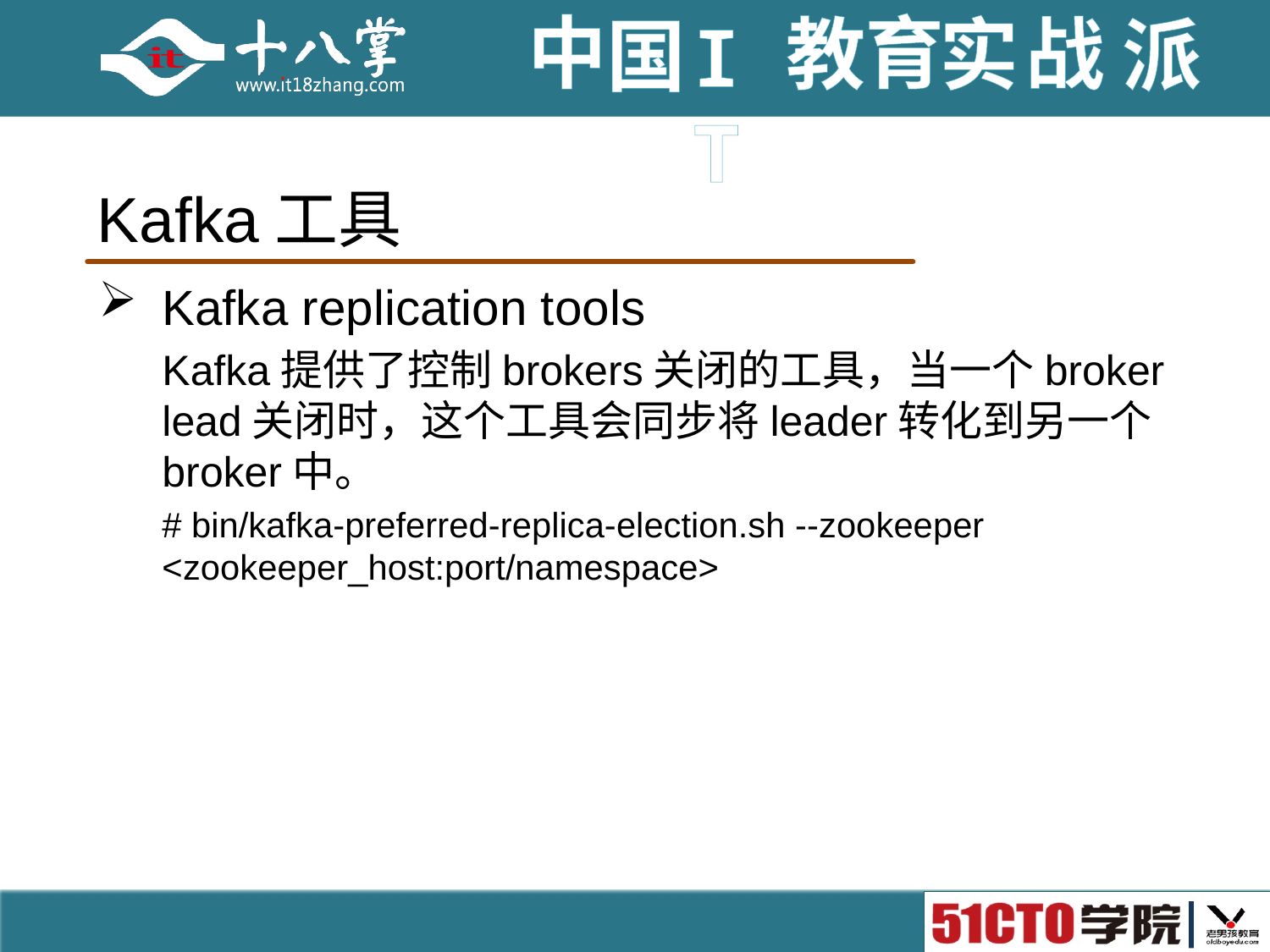

# Kafka工具
Kafka replication tools
Kafka提供了控制brokers关闭的工具，当一个broker lead关闭时，这个工具会同步将leader转化到另一个broker中。
# bin/kafka-preferred-replica-election.sh --zookeeper <zookeeper_host:port/namespace>